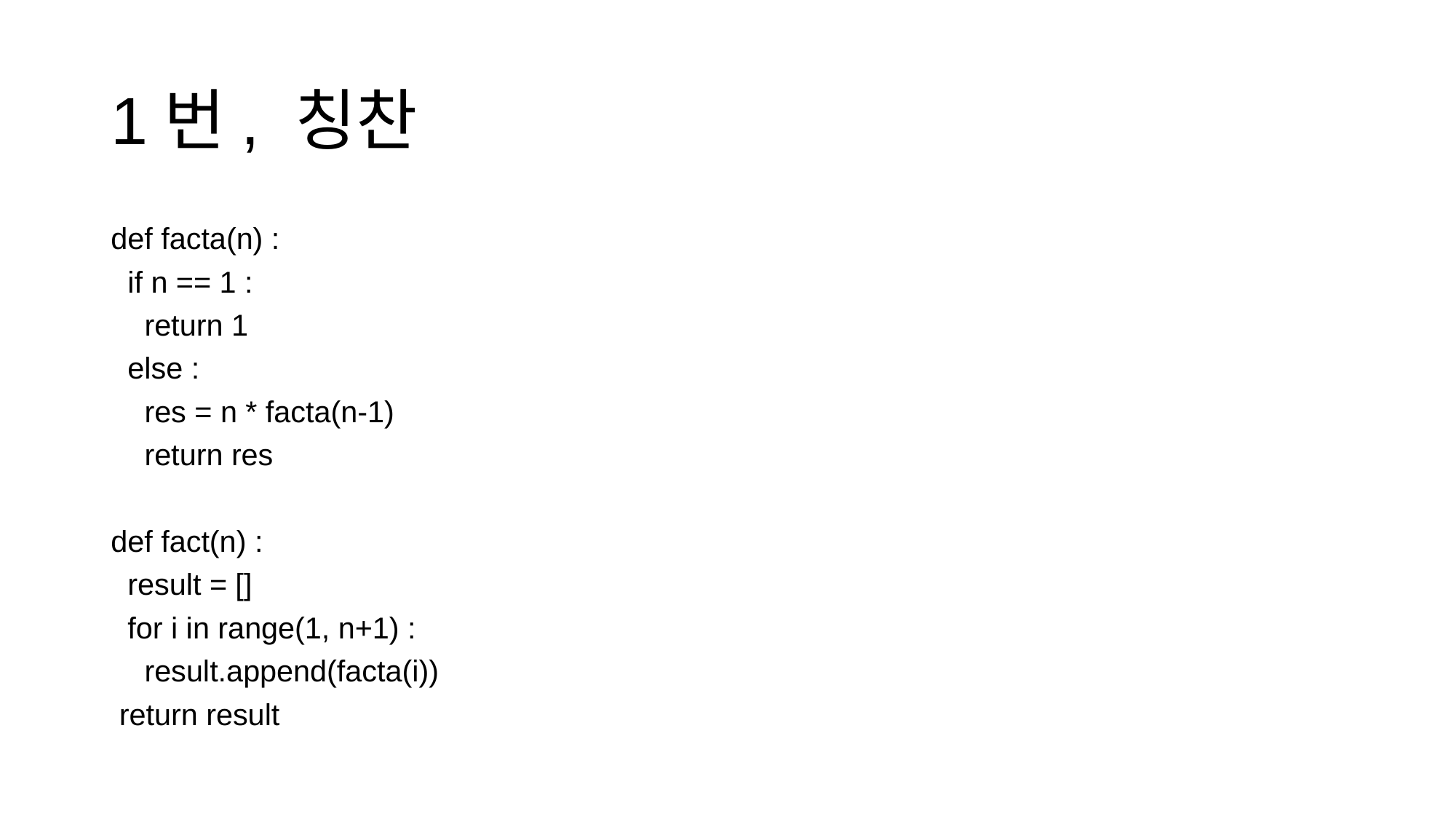

# 1번, 칭찬
def facta(n) :
  if n == 1 :
    return 1
  else :
    res = n * facta(n-1)
    return res

def fact(n) :
  result = []
  for i in range(1, n+1) :
    result.append(facta(i))
 return result